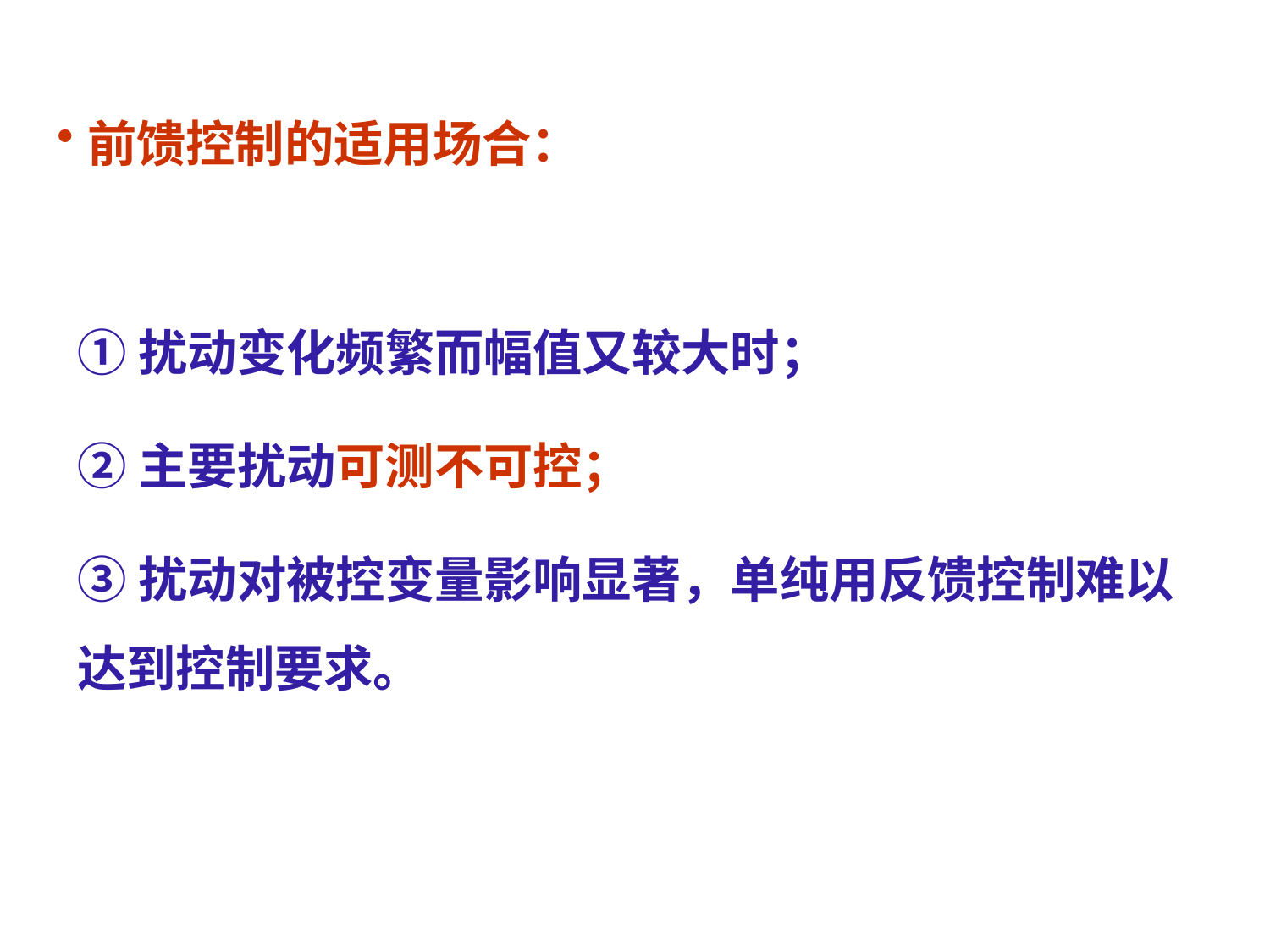

前馈控制的适用场合：
①扰动变化频繁而幅值又较大时；
②主要扰动可测不可控；
③扰动对被控变量影响显著，单纯用反馈控制难以达到控制要求。